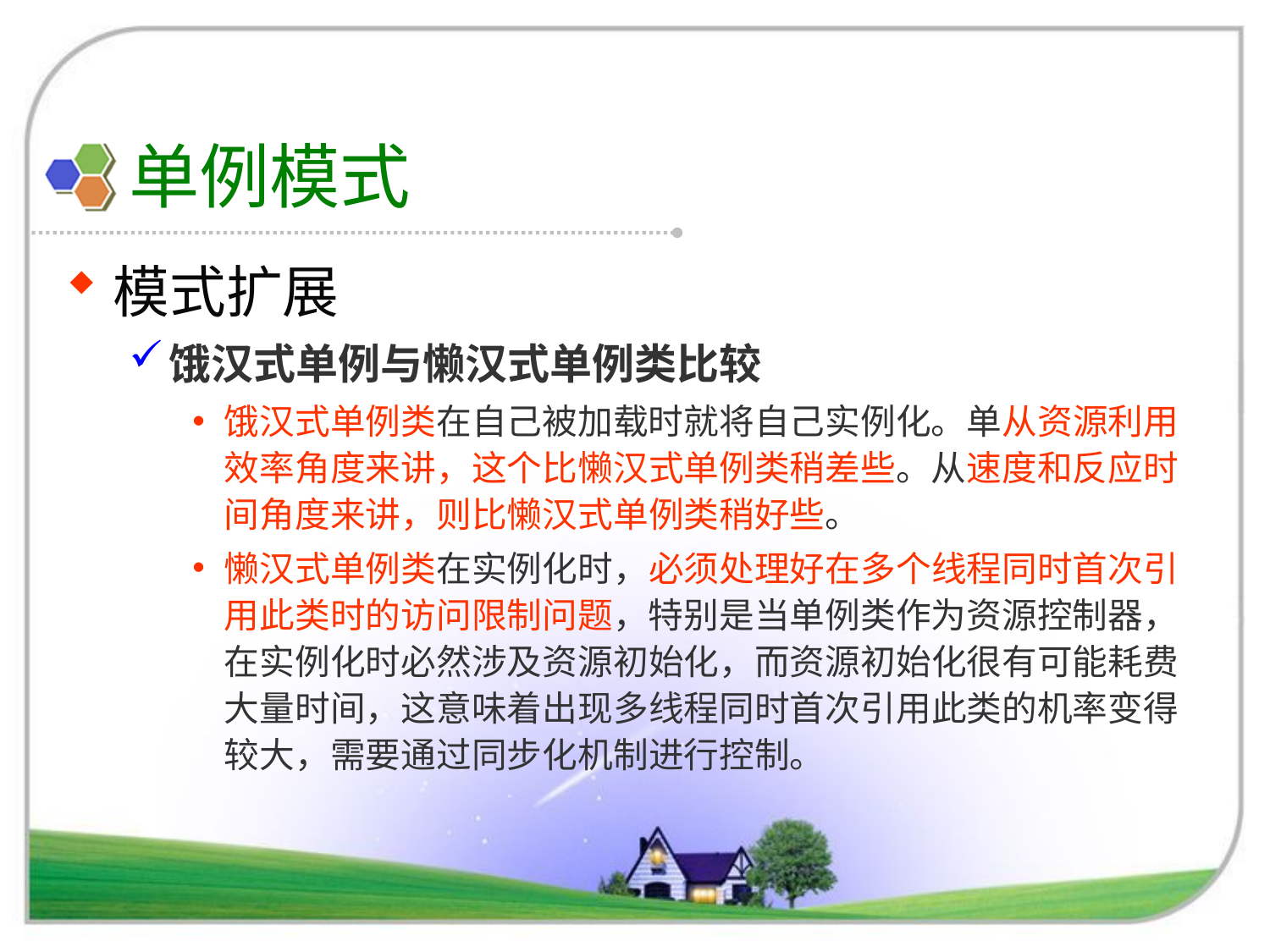

# 单例模式
模式扩展
饿汉式单例与懒汉式单例类比较
饿汉式单例类在自己被加载时就将自己实例化。单从资源利用效率角度来讲，这个比懒汉式单例类稍差些。从速度和反应时间角度来讲，则比懒汉式单例类稍好些。
懒汉式单例类在实例化时，必须处理好在多个线程同时首次引用此类时的访问限制问题，特别是当单例类作为资源控制器，在实例化时必然涉及资源初始化，而资源初始化很有可能耗费大量时间，这意味着出现多线程同时首次引用此类的机率变得较大，需要通过同步化机制进行控制。